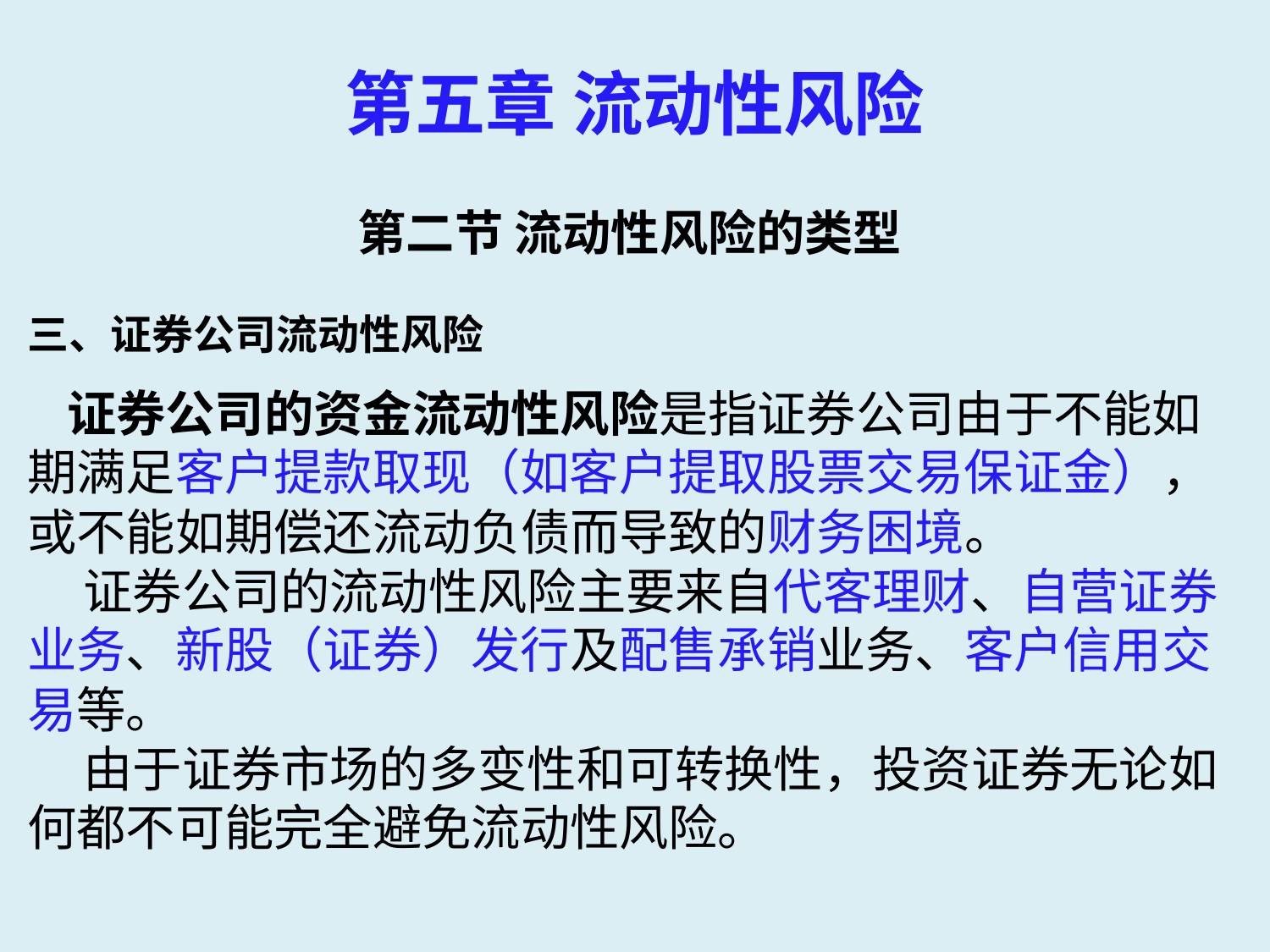

# 第五章 流动性风险
第二节 流动性风险的类型

三、证券公司流动性风险
    证券公司的资金流动性风险是指证券公司由于不能如期满足客户提款取现（如客户提取股票交易保证金），或不能如期偿还流动负债而导致的财务困境。
    证券公司的流动性风险主要来自代客理财、自营证券业务、新股（证券）发行及配售承销业务、客户信用交易等。
    由于证券市场的多变性和可转换性，投资证券无论如何都不可能完全避免流动性风险。